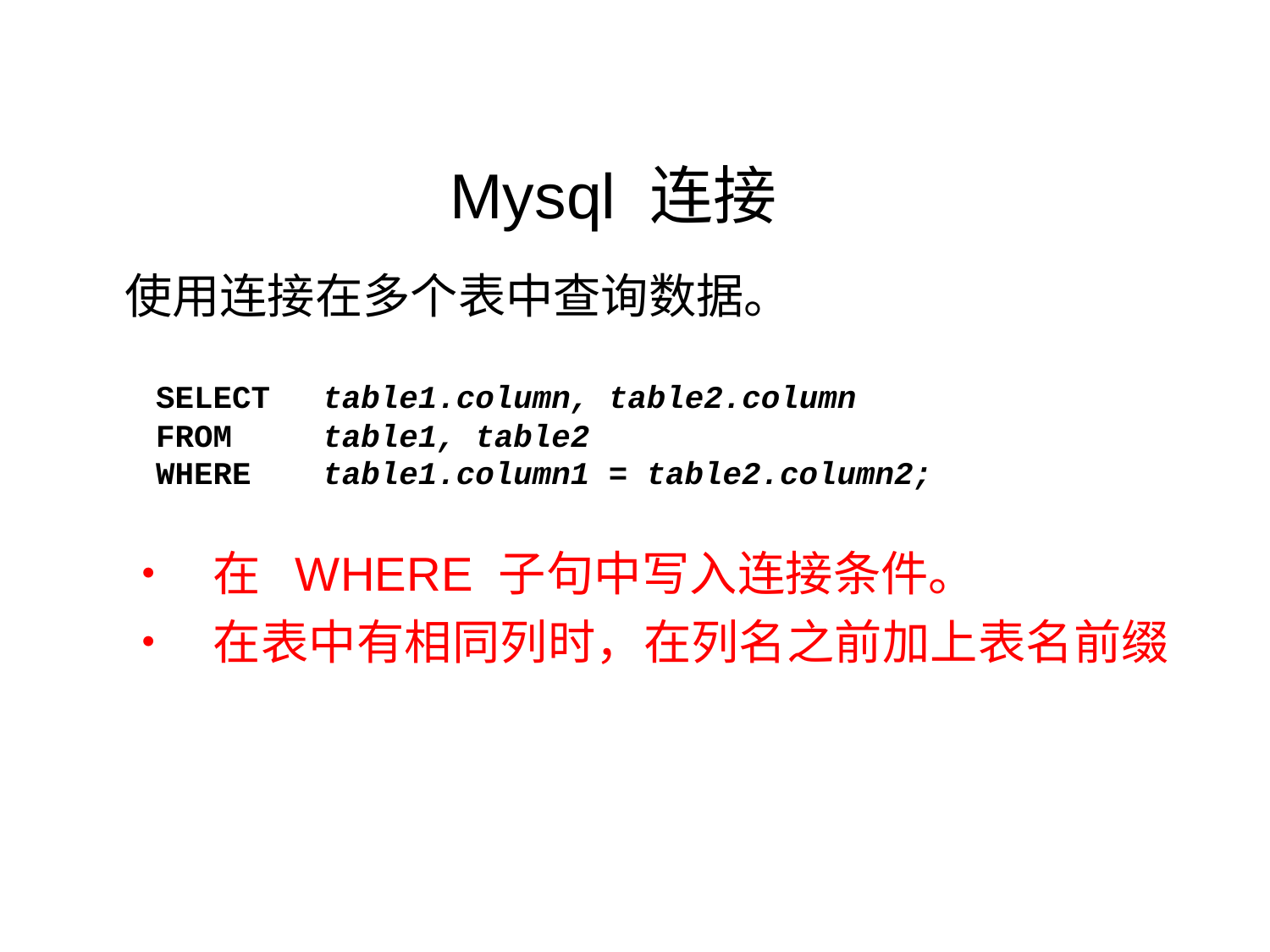

Mysql 连接
使用连接在多个表中查询数据。
SELECT table1.column, table2.column
FROM table1, table2
WHERE
table1.column1 = table2.column2;
• 在 WHERE 子句中写入连接条件。
• 在表中有相同列时，在列名之前加上表名前缀